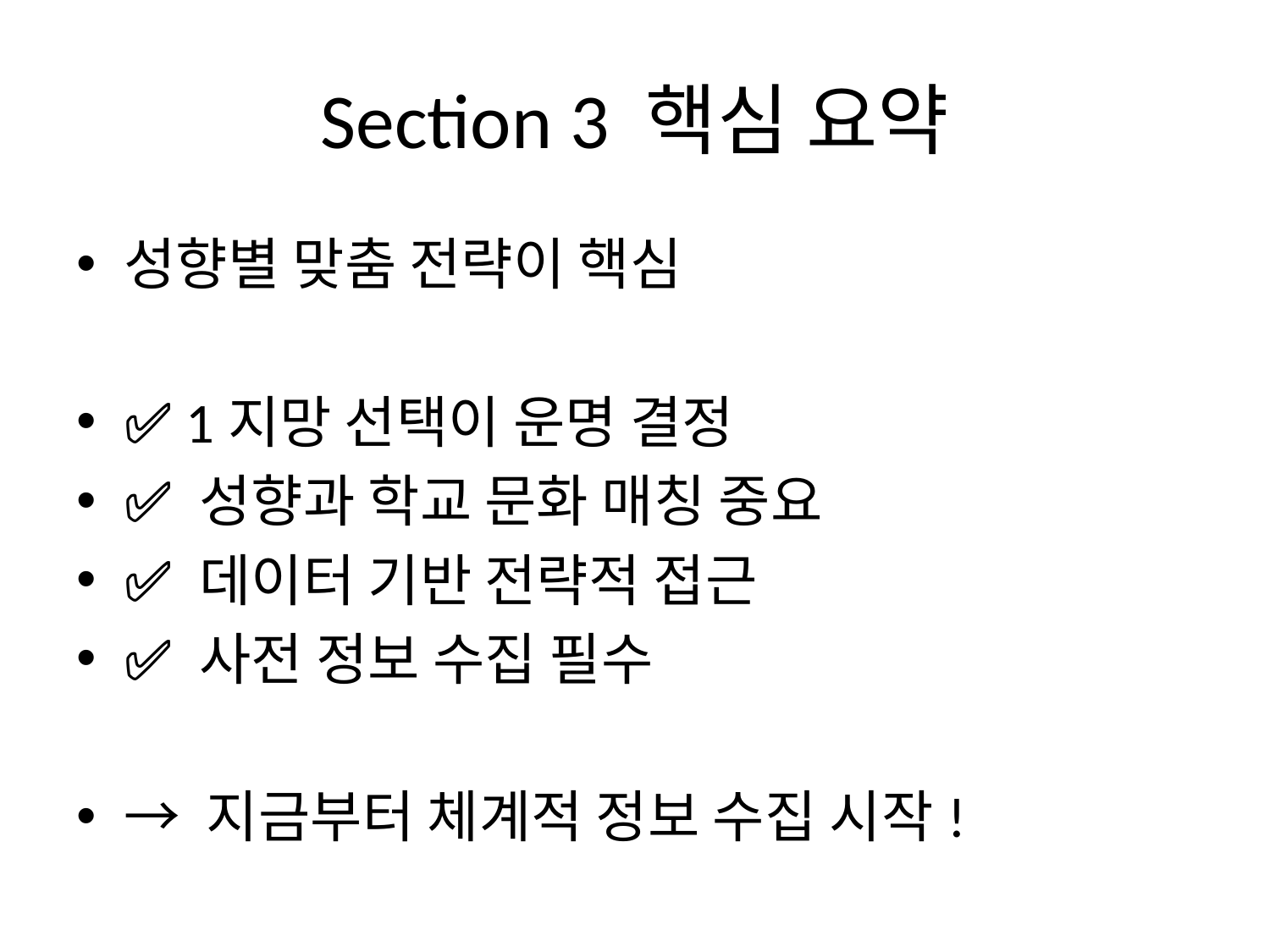

# Section 3 핵심 요약
성향별 맞춤 전략이 핵심

✅ 1지망 선택이 운명 결정
✅ 성향과 학교 문화 매칭 중요
✅ 데이터 기반 전략적 접근
✅ 사전 정보 수집 필수

→ 지금부터 체계적 정보 수집 시작!